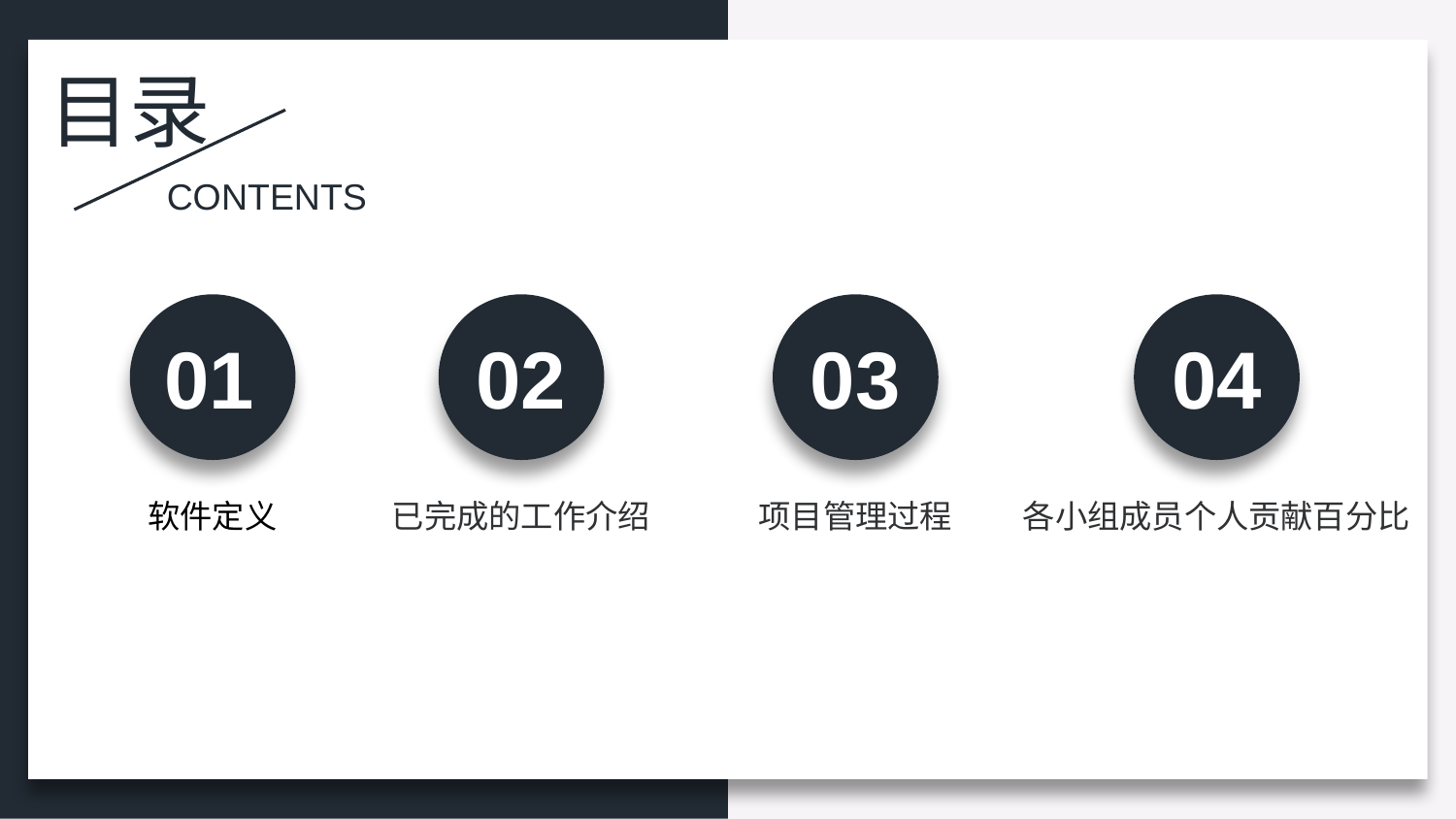

目录
CONTENTS

01
02
04
03
软件定义
已完成的工作介绍
项目管理过程
各小组成员个人贡献百分比